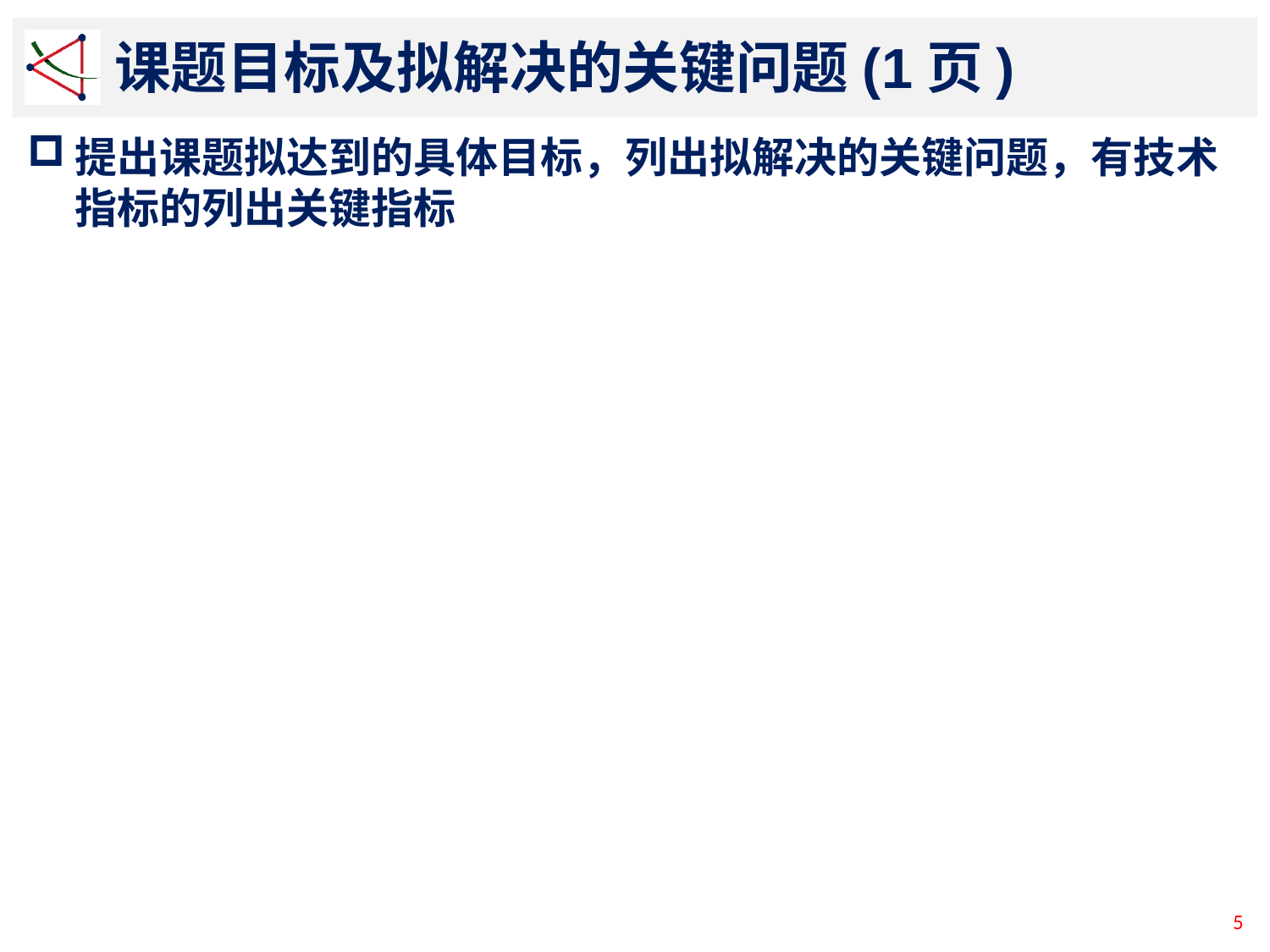

课题目标及拟解决的关键问题(1页)
提出课题拟达到的具体目标，列出拟解决的关键问题，有技术指标的列出关键指标
5